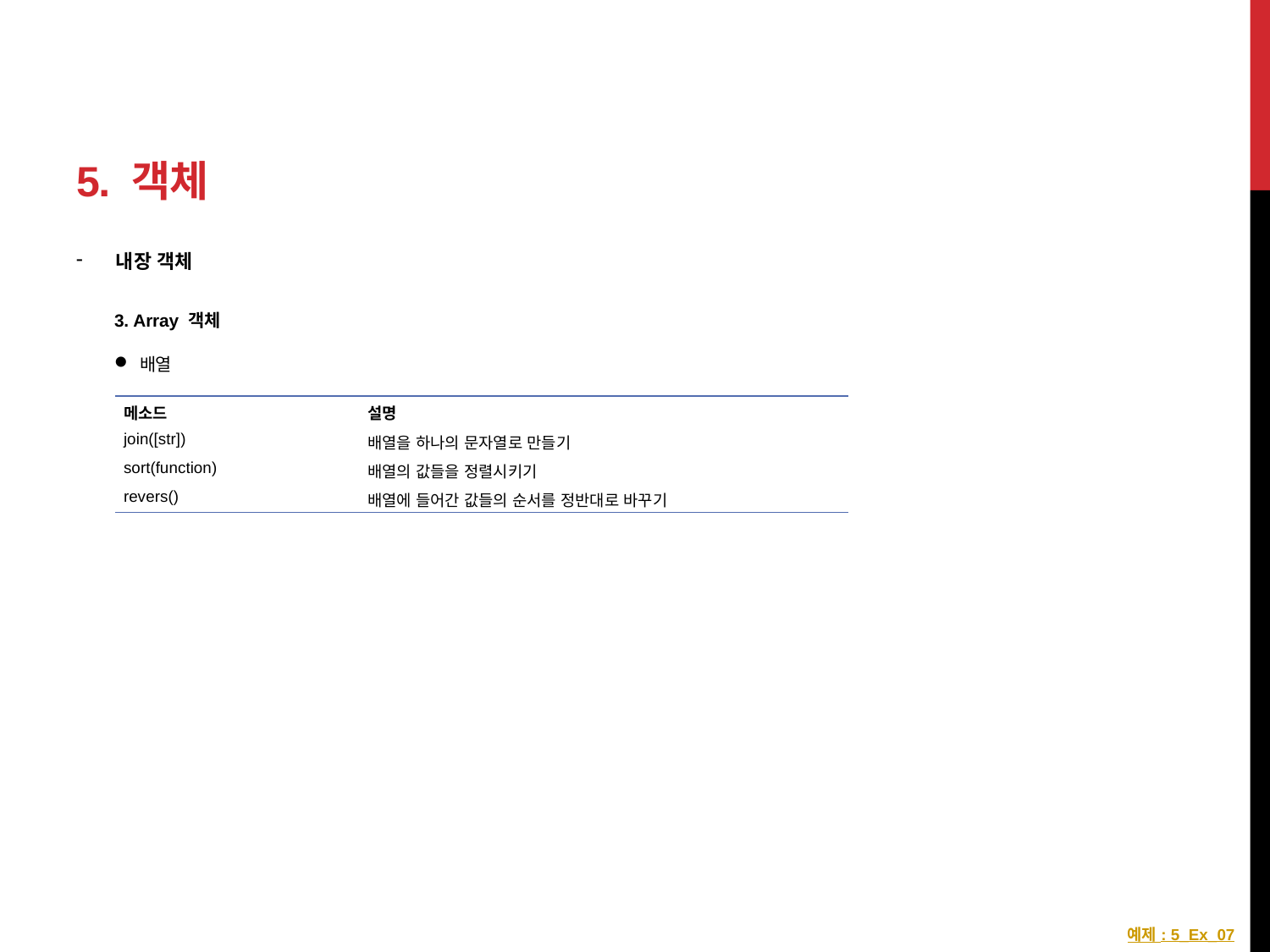

# 5. 객체
내장 객체

3. Array 객체

배열

| 메소드 | 설명 |
| --- | --- |
| join([str]) | 배열을 하나의 문자열로 만들기 |
| sort(function) | 배열의 값들을 정렬시키기 |
| revers() | 배열에 들어간 값들의 순서를 정반대로 바꾸기 |
예제 : 5_Ex_07